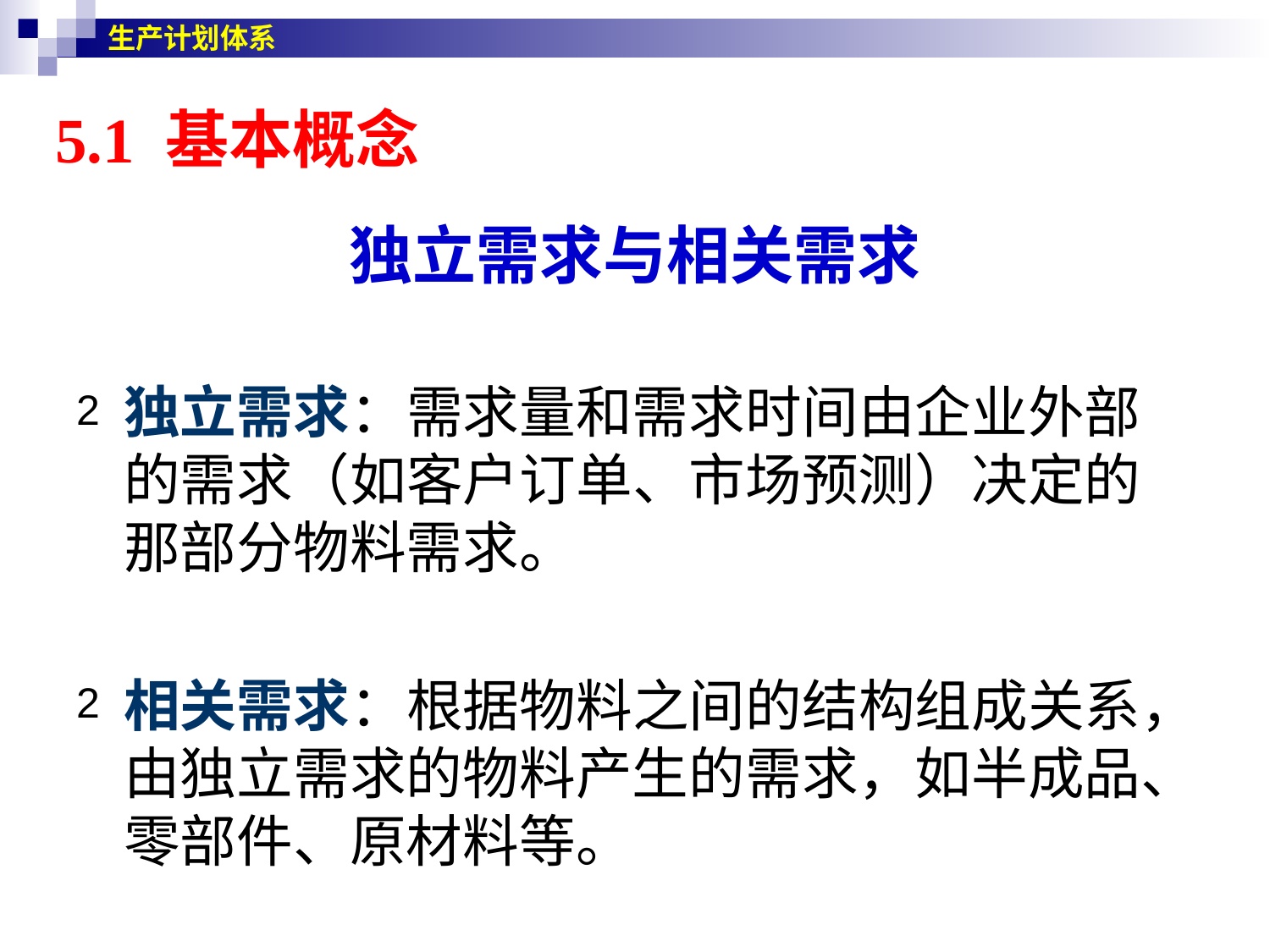

生产计划体系
5.1 基本概念
# 独立需求与相关需求
独立需求：需求量和需求时间由企业外部的需求（如客户订单、市场预测）决定的那部分物料需求。

相关需求：根据物料之间的结构组成关系，由独立需求的物料产生的需求，如半成品、零部件、原材料等。